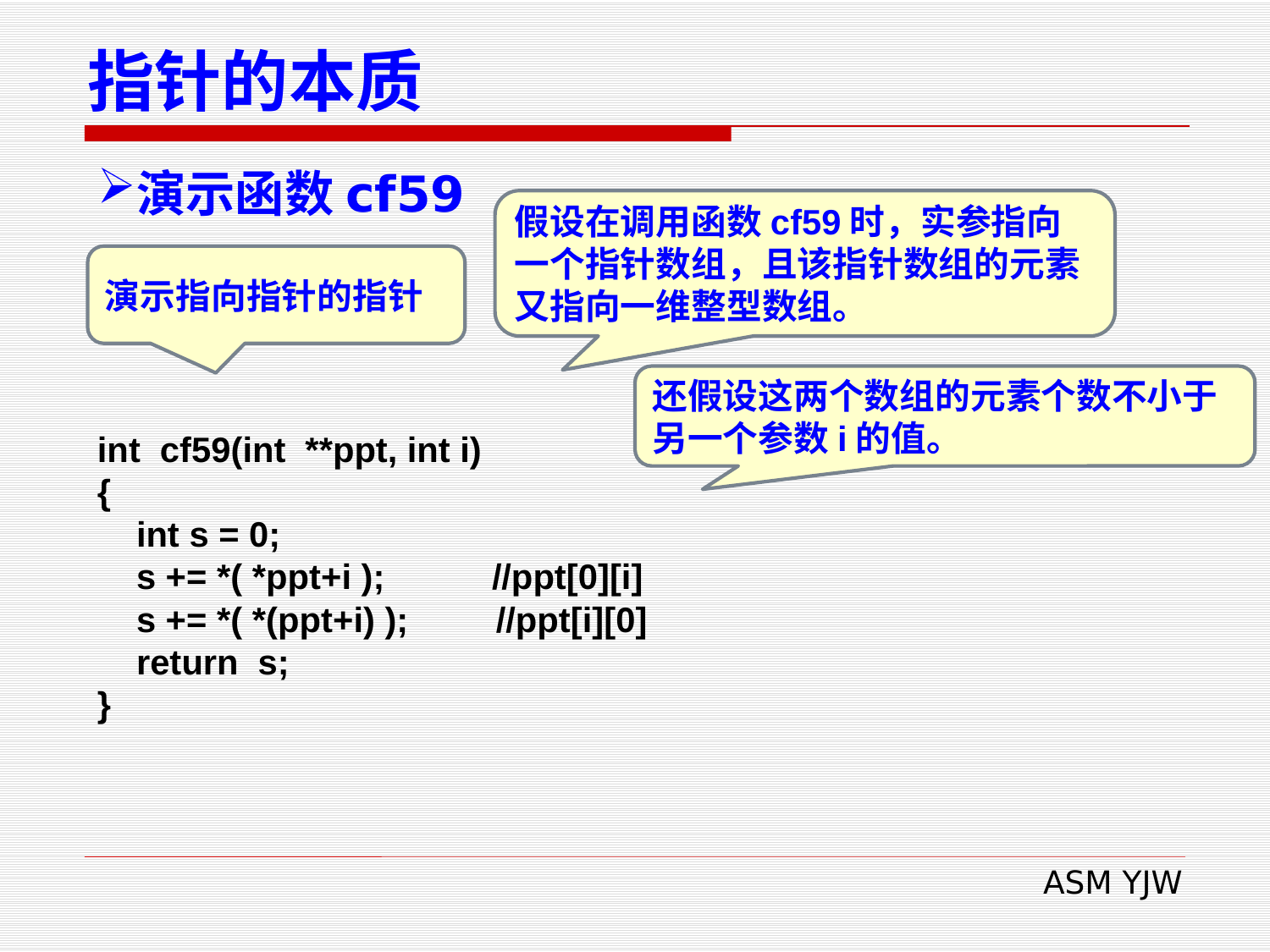

# 指针的本质
演示函数cf59
假设在调用函数cf59时，实参指向一个指针数组，且该指针数组的元素又指向一维整型数组。
演示指向指针的指针
还假设这两个数组的元素个数不小于另一个参数i的值。
int  cf59(int  **ppt, int i)
{
    int s = 0;
    s += *( *ppt+i );           //ppt[0][i]
    s += *( *(ppt+i) );         //ppt[i][0]
    return  s;
}